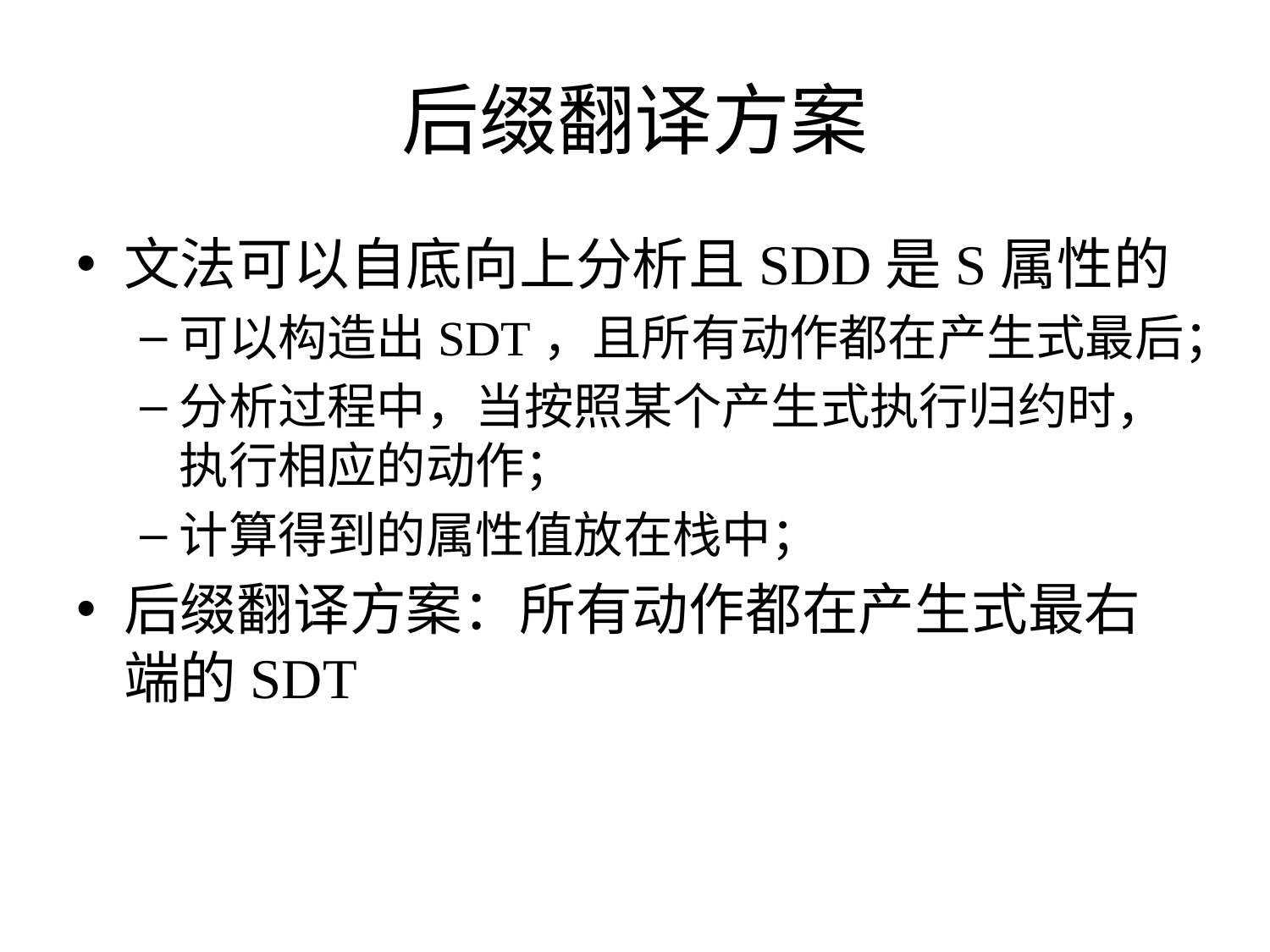

# 后缀翻译方案
文法可以自底向上分析且SDD是S属性的
可以构造出SDT，且所有动作都在产生式最后；
分析过程中，当按照某个产生式执行归约时，执行相应的动作；
计算得到的属性值放在栈中；
后缀翻译方案：所有动作都在产生式最右端的SDT